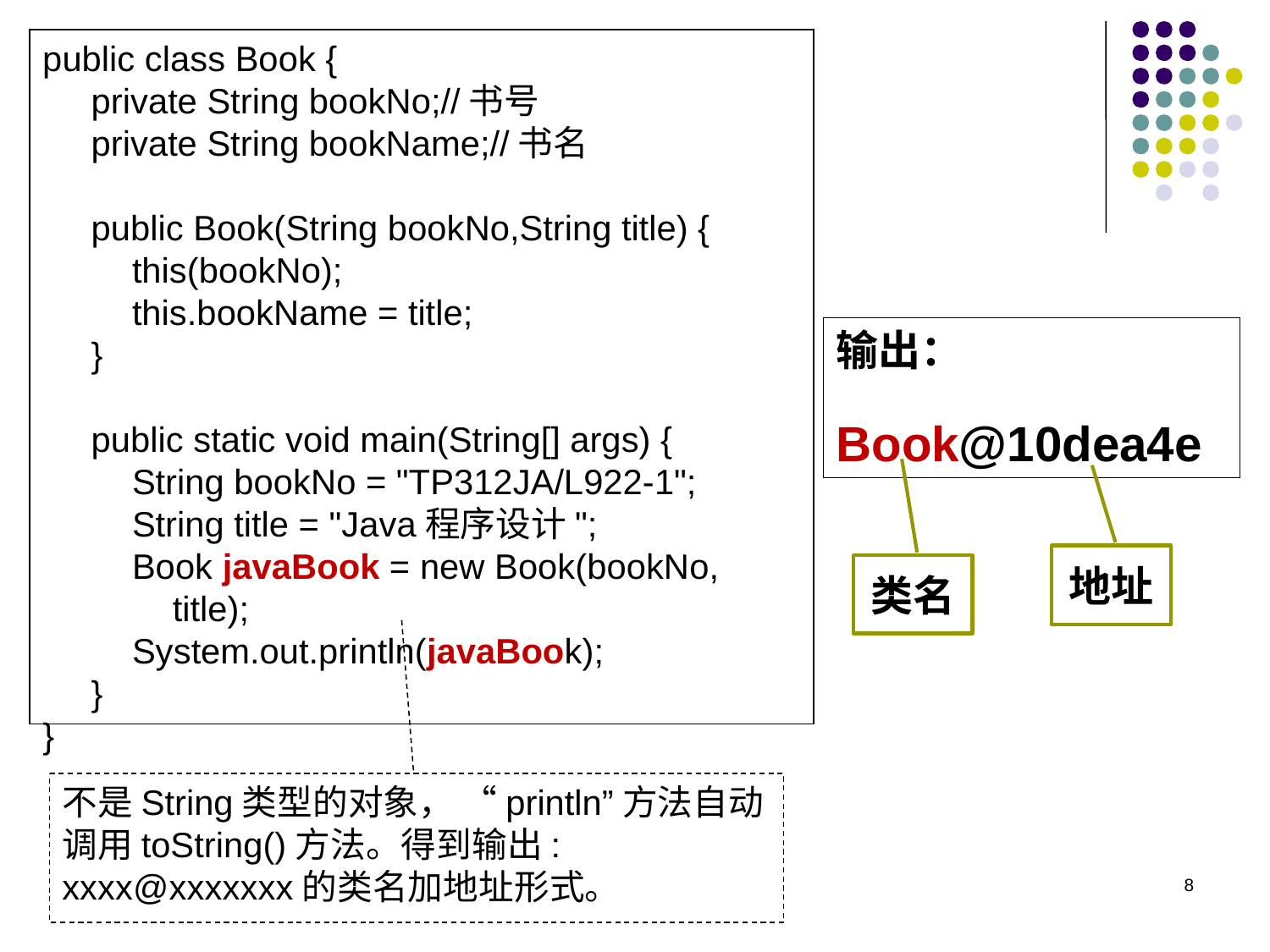

public class Book {
private String bookNo;//书号
private String bookName;//书名

public Book(String bookNo,String title) {
this(bookNo);
this.bookName = title;
}

public static void main(String[] args) {
String bookNo = "TP312JA/L922-1";
String title = "Java程序设计";
Book javaBook = new Book(bookNo, title);
System.out.println(javaBook);
}
}
输出：
        Book@10dea4e
地址
类名
不是String类型的对象， “println”方法自动调用toString()方法。得到输出: xxxx@xxxxxxx的类名加地址形式。
8